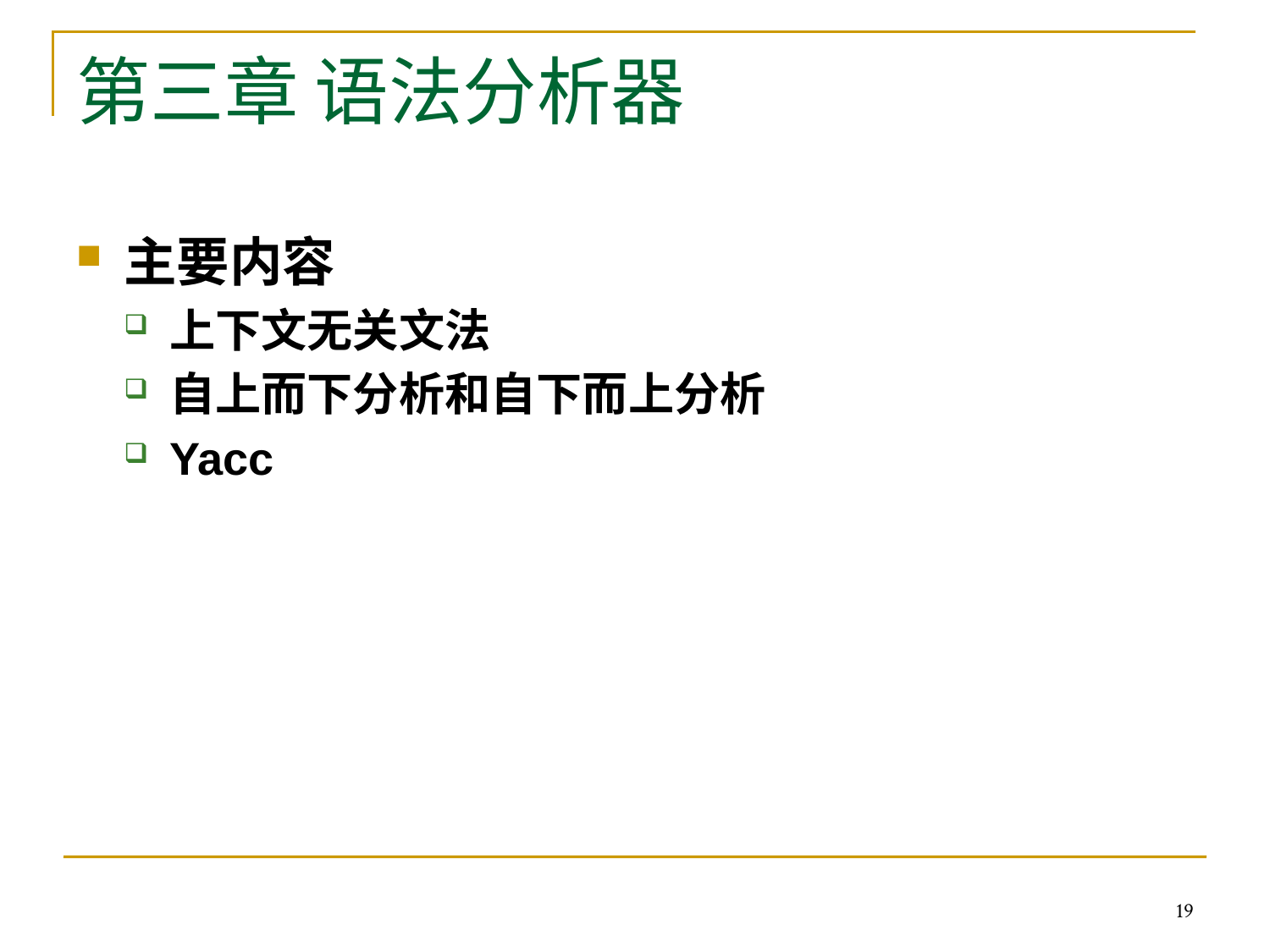

# 第三章 语法分析器
主要内容
上下文无关文法
自上而下分析和自下而上分析
Yacc

19